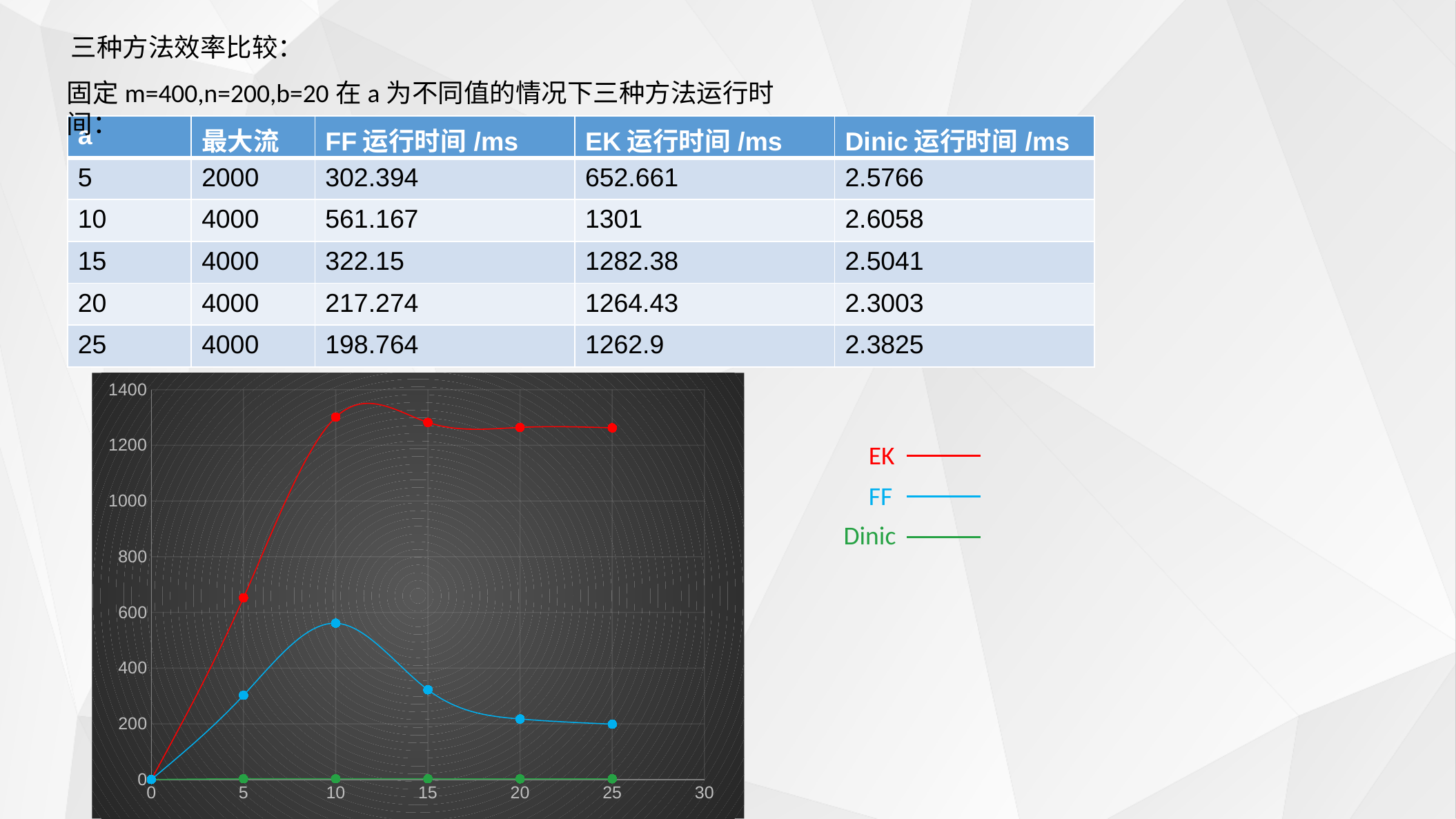

三种方法效率比较：
固定m=400,n=200,b=20在a为不同值的情况下三种方法运行时间：
| a | 最大流 | FF运行时间/ms | EK运行时间/ms | Dinic运行时间/ms |
| --- | --- | --- | --- | --- |
| 5 | 2000 | 302.394 | 652.661 | 2.5766 |
| 10 | 4000 | 561.167 | 1301 | 2.6058 |
| 15 | 4000 | 322.15 | 1282.38 | 2.5041 |
| 20 | 4000 | 217.274 | 1264.43 | 2.3003 |
| 25 | 4000 | 198.764 | 1262.9 | 2.3825 |

### Chart

| Category | FF | EK | Dinic |
|---|---|---|---|
EK
FF
Dinic